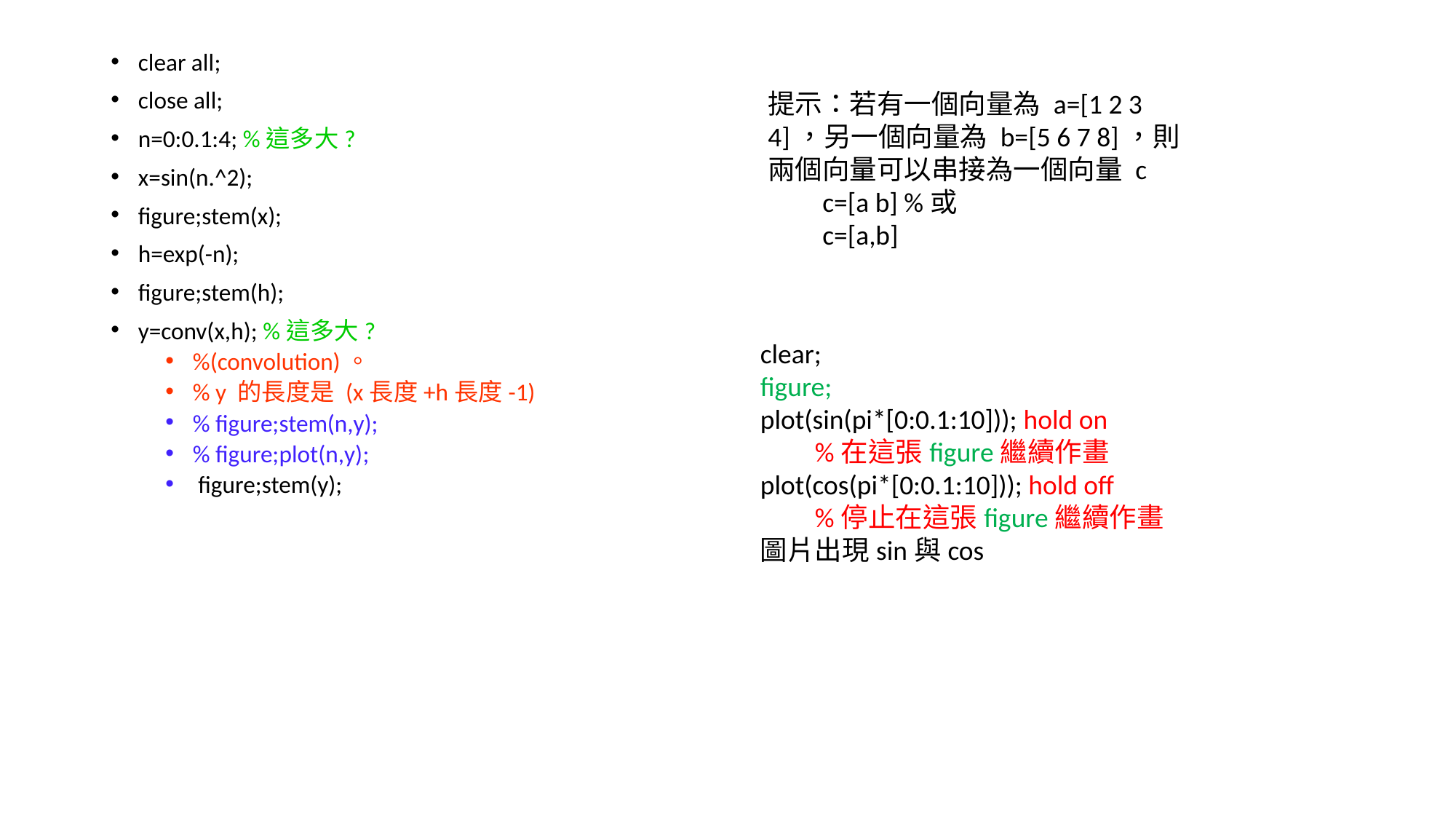

clear all;
close all;
n=0:0.1:4; %這多大?
x=sin(n.^2);
figure;stem(x);
h=exp(-n);
figure;stem(h);
y=conv(x,h); %這多大?
%(convolution)。
% y 的長度是 (x長度+h長度-1)
% figure;stem(n,y);
% figure;plot(n,y);
 figure;stem(y);

提示：若有一個向量為 a=[1 2 3 4]，另一個向量為 b=[5 6 7 8]，則兩個向量可以串接為一個向量 c
c=[a b] %或
c=[a,b]

clear;
figure;
plot(sin(pi*[0:0.1:10])); hold on
%在這張figure繼續作畫
plot(cos(pi*[0:0.1:10])); hold off
%停止在這張figure繼續作畫
圖片出現sin與cos